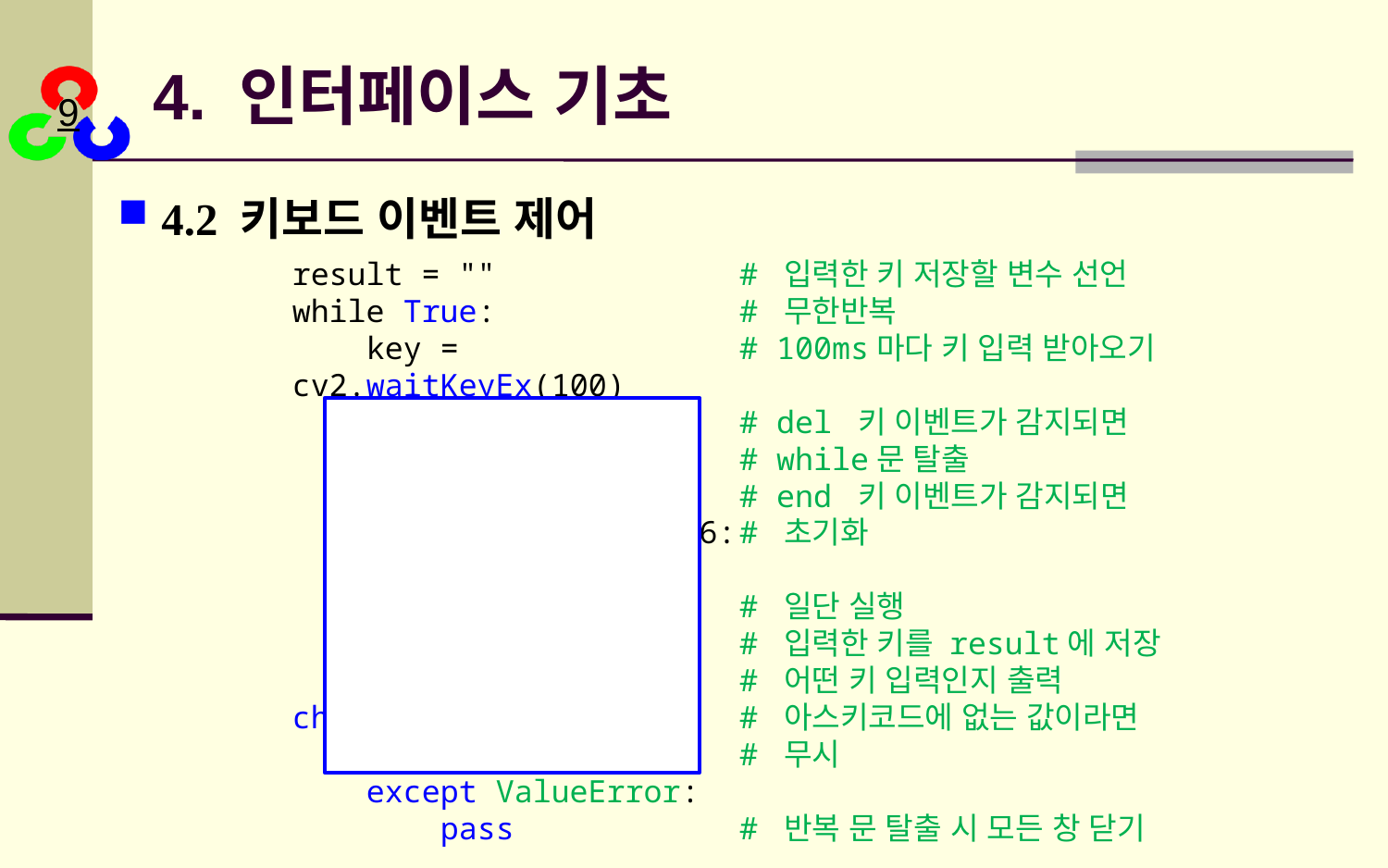

# 4. 인터페이스 기초
4.2 키보드 이벤트 제어
result = ""
while True:
    key = cv2.waitKeyEx(100)

    if key == 2293760:
        break
    elif key == 3014656:
        result = “”

    try:
        result += chr(key)
        print(result)
    except ValueError:
        pass

cv2.destroyAllWindows()
# 입력한 키 저장할 변수 선언
# 무한반복
# 100ms마다 키 입력 받아오기

# del 키 이벤트가 감지되면
# while문 탈출
# end 키 이벤트가 감지되면
# 초기화

# 일단 실행
# 입력한 키를 result에 저장
# 어떤 키 입력인지 출력
# 아스키코드에 없는 값이라면
# 무시

# 반복 문 탈출 시 모든 창 닫기